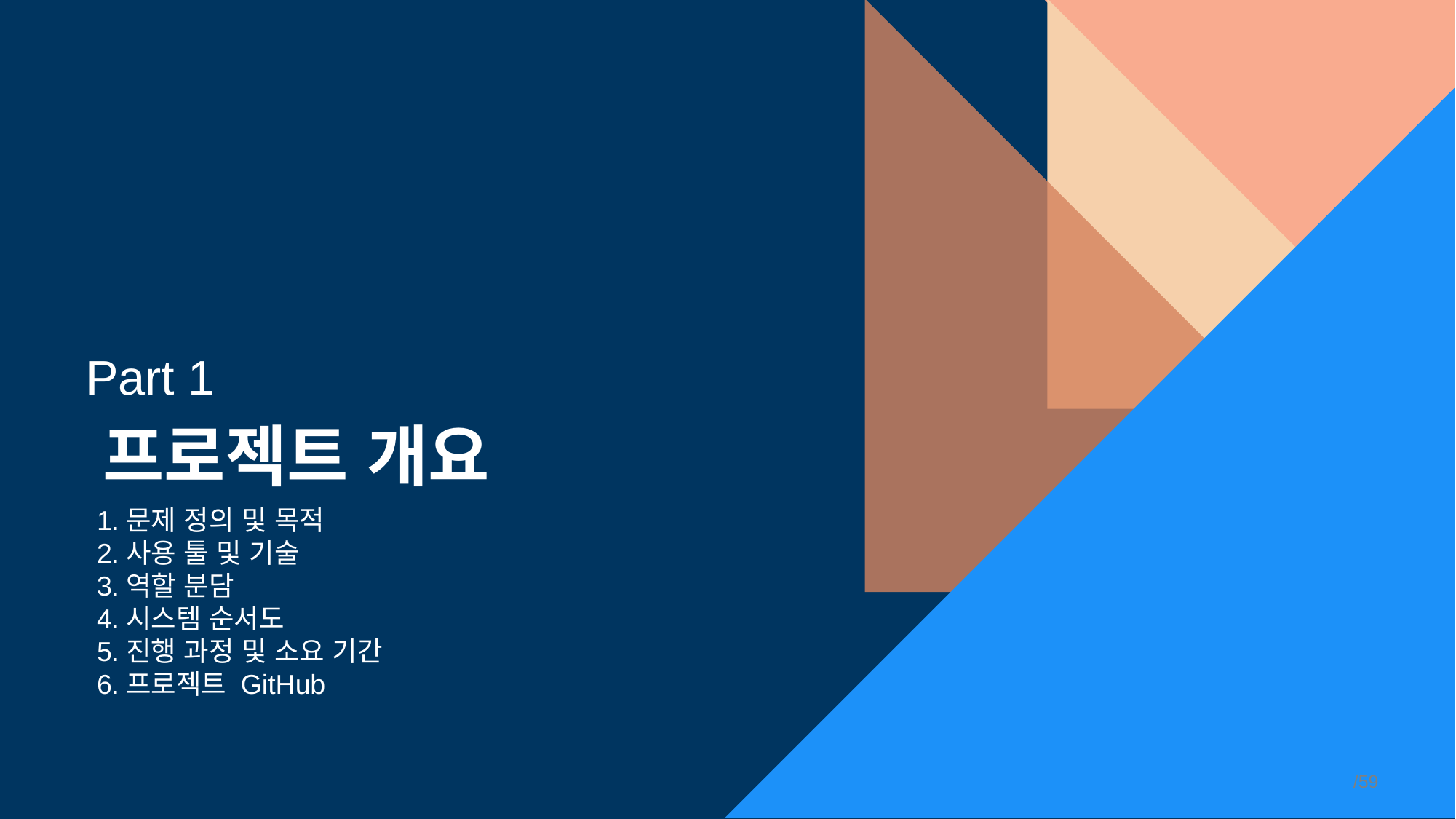

Part 1
프로젝트 개요
 1.문제 정의 및 목적
 2.사용 툴 및 기술
 3.역할 분담
 4.시스템 순서도
 5.진행 과정 및 소요 기간
 6.프로젝트 GitHub
4
/59